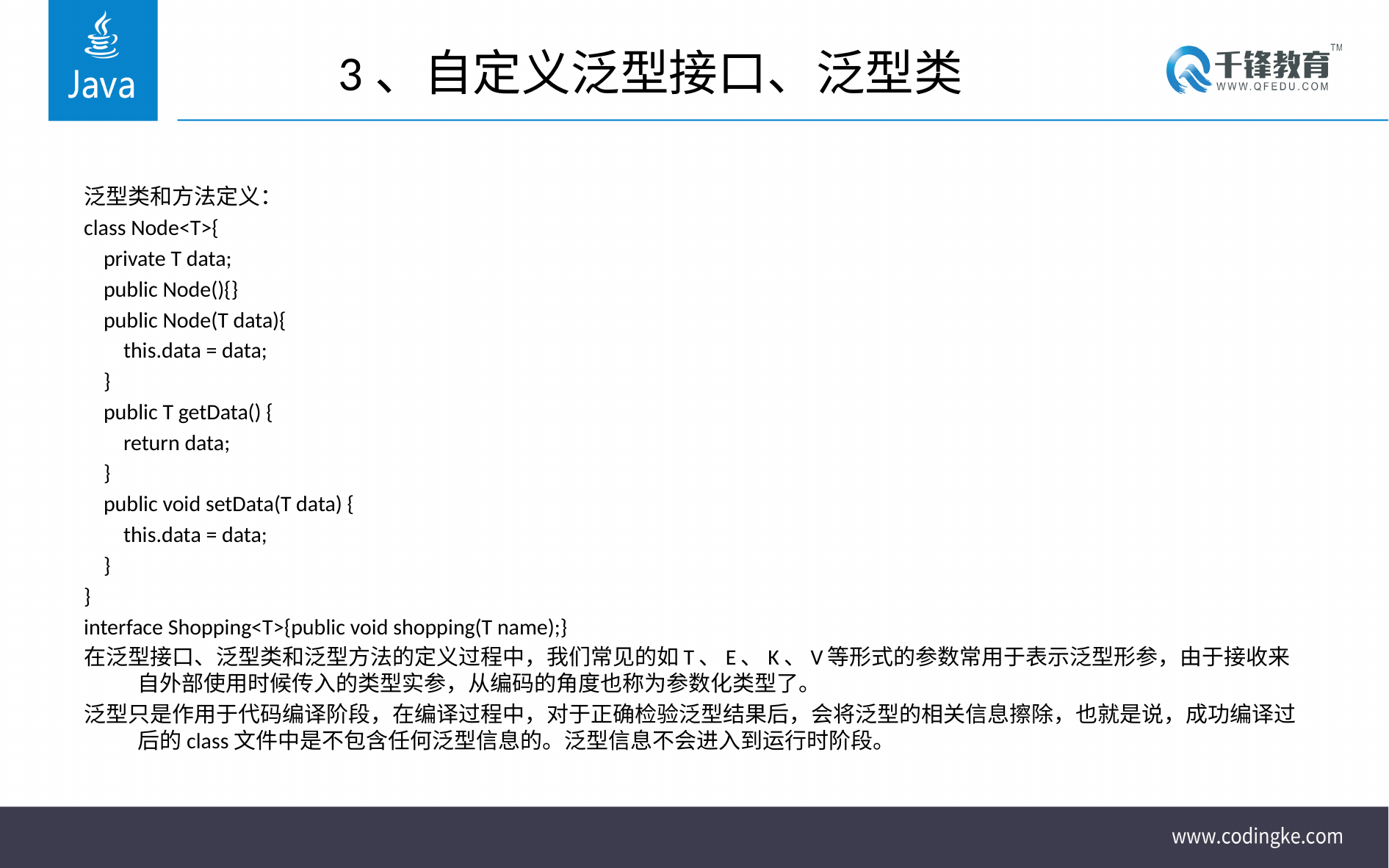

# 3、自定义泛型接口、泛型类
泛型类和方法定义：
class Node<T>{
    private T data;
    public Node(){}
    public Node(T data){
        this.data = data;
    }
    public T getData() {
        return data;
    }
    public void setData(T data) {
        this.data = data;
    }
}
interface Shopping<T>{public void shopping(T name);}
在泛型接口、泛型类和泛型方法的定义过程中，我们常见的如T、E、K、V等形式的参数常用于表示泛型形参，由于接收来自外部使用时候传入的类型实参，从编码的角度也称为参数化类型了。
泛型只是作用于代码编译阶段，在编译过程中，对于正确检验泛型结果后，会将泛型的相关信息擦除，也就是说，成功编译过后的class文件中是不包含任何泛型信息的。泛型信息不会进入到运行时阶段。